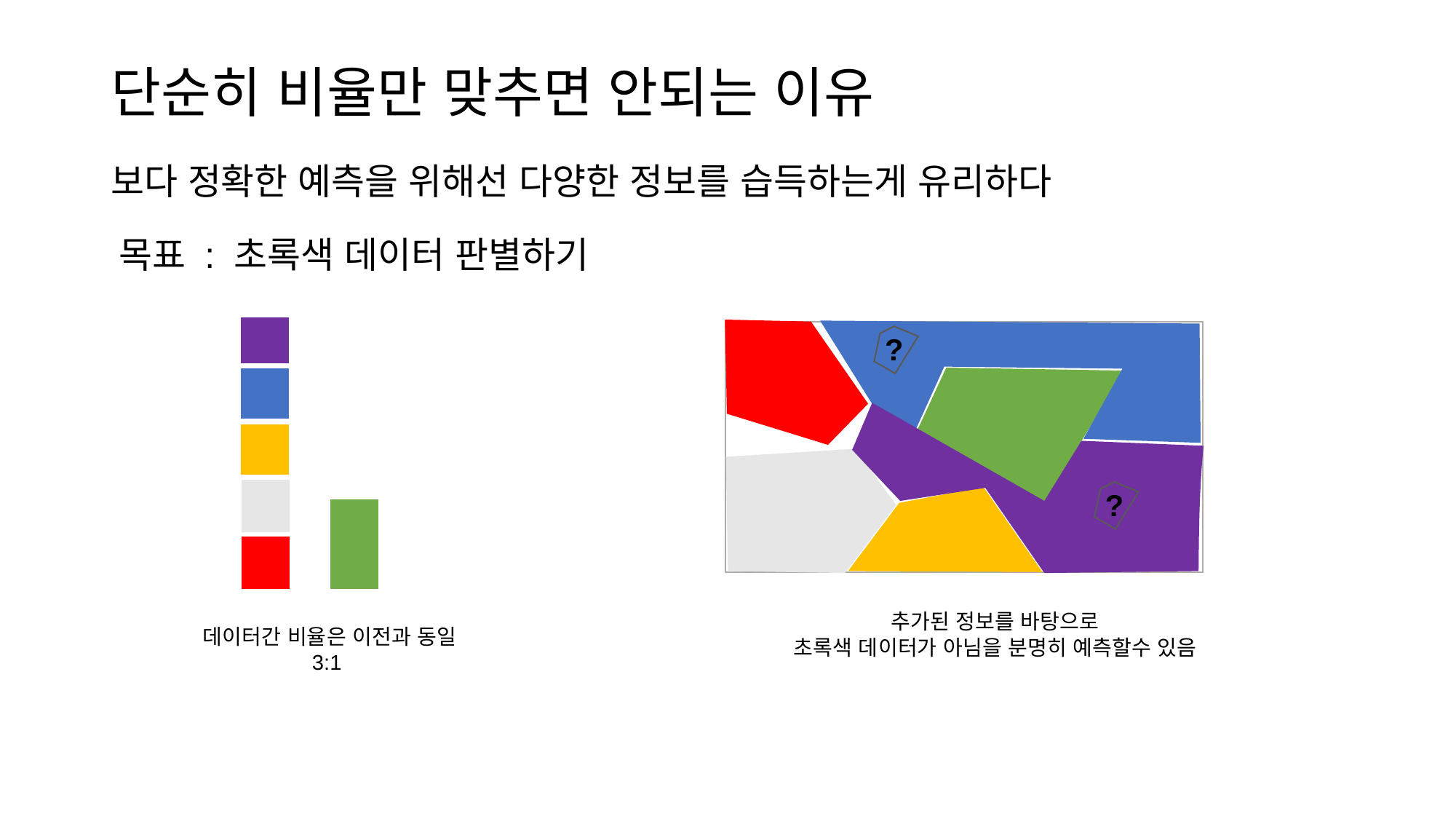

# 단순히 비율만 맞추면 안되는 이유
보다 정확한 예측을 위해선 다양한 정보를 습득하는게 유리하다

목표 : 초록색 데이터 판별하기
|  |
| --- |

?

|  |
| --- |

|  |
| --- |

|  |
| --- |
?

|  |
| --- |
|  |
| --- |
추가된 정보를 바탕으로
초록색 데이터가 아님을 분명히 예측할수 있음
데이터간 비율은 이전과 동일
3:1